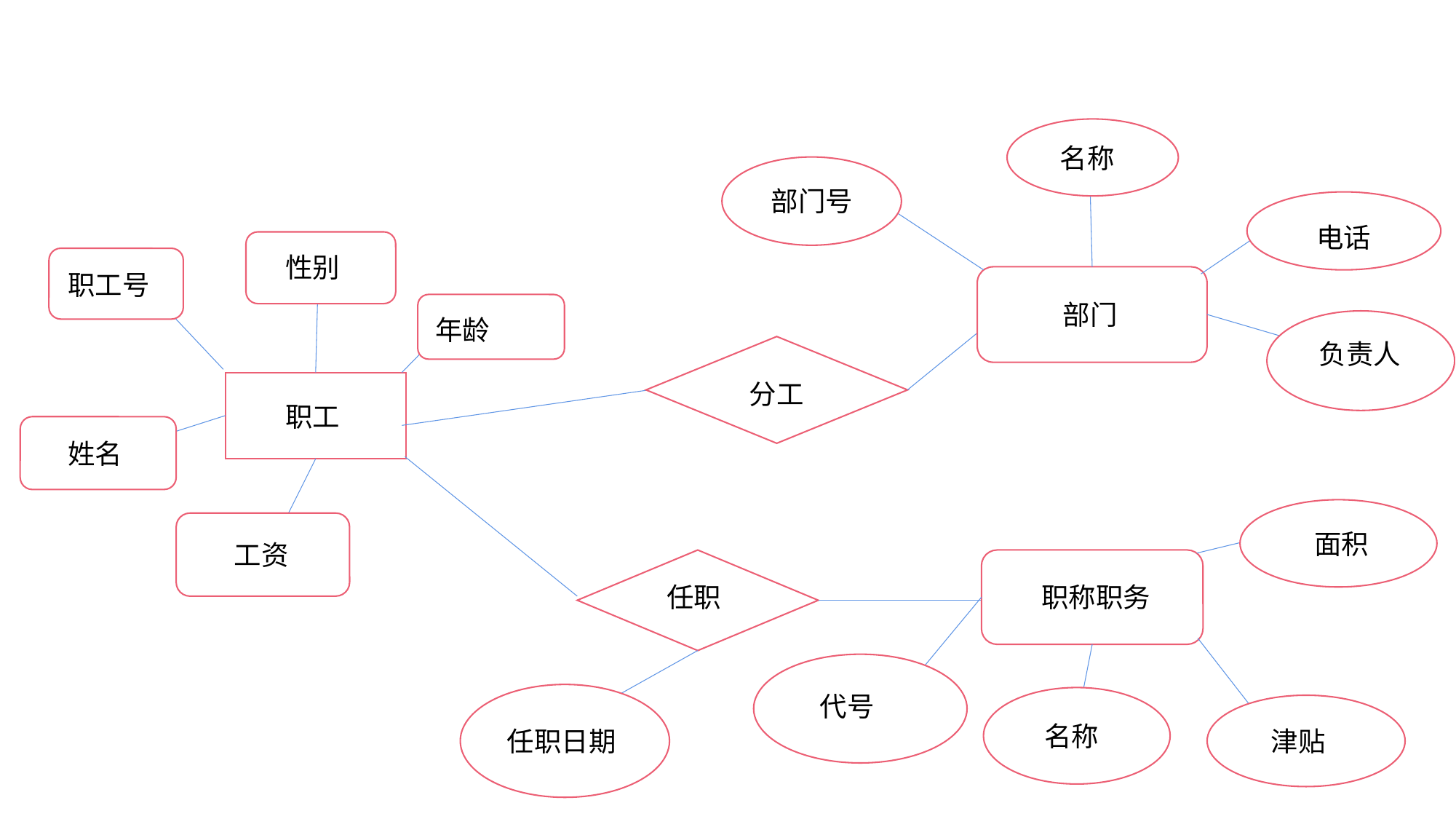

名称

部门号

电话

性别

职工号

部门

年龄

负责人

分工

职工

姓名

面积
工资

职称职务
任职

代号

名称
任职日期
津贴